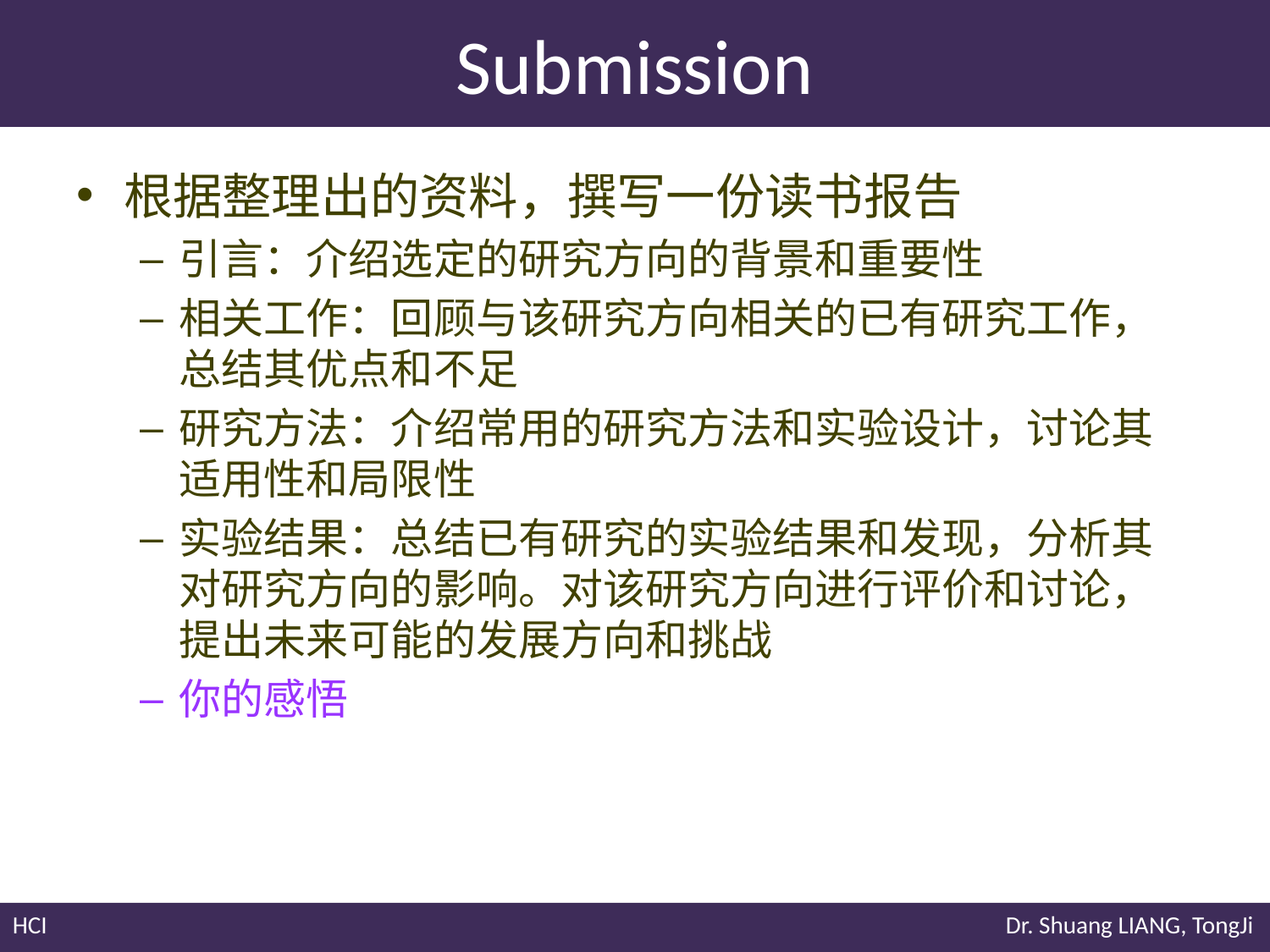

# Submission
根据整理出的资料，撰写一份读书报告
引言：介绍选定的研究方向的背景和重要性
相关工作：回顾与该研究方向相关的已有研究工作，总结其优点和不足
研究方法：介绍常用的研究方法和实验设计，讨论其适用性和局限性
实验结果：总结已有研究的实验结果和发现，分析其对研究方向的影响。对该研究方向进行评价和讨论，提出未来可能的发展方向和挑战
你的感悟
HCI							                   Dr. Shuang LIANG, TongJi